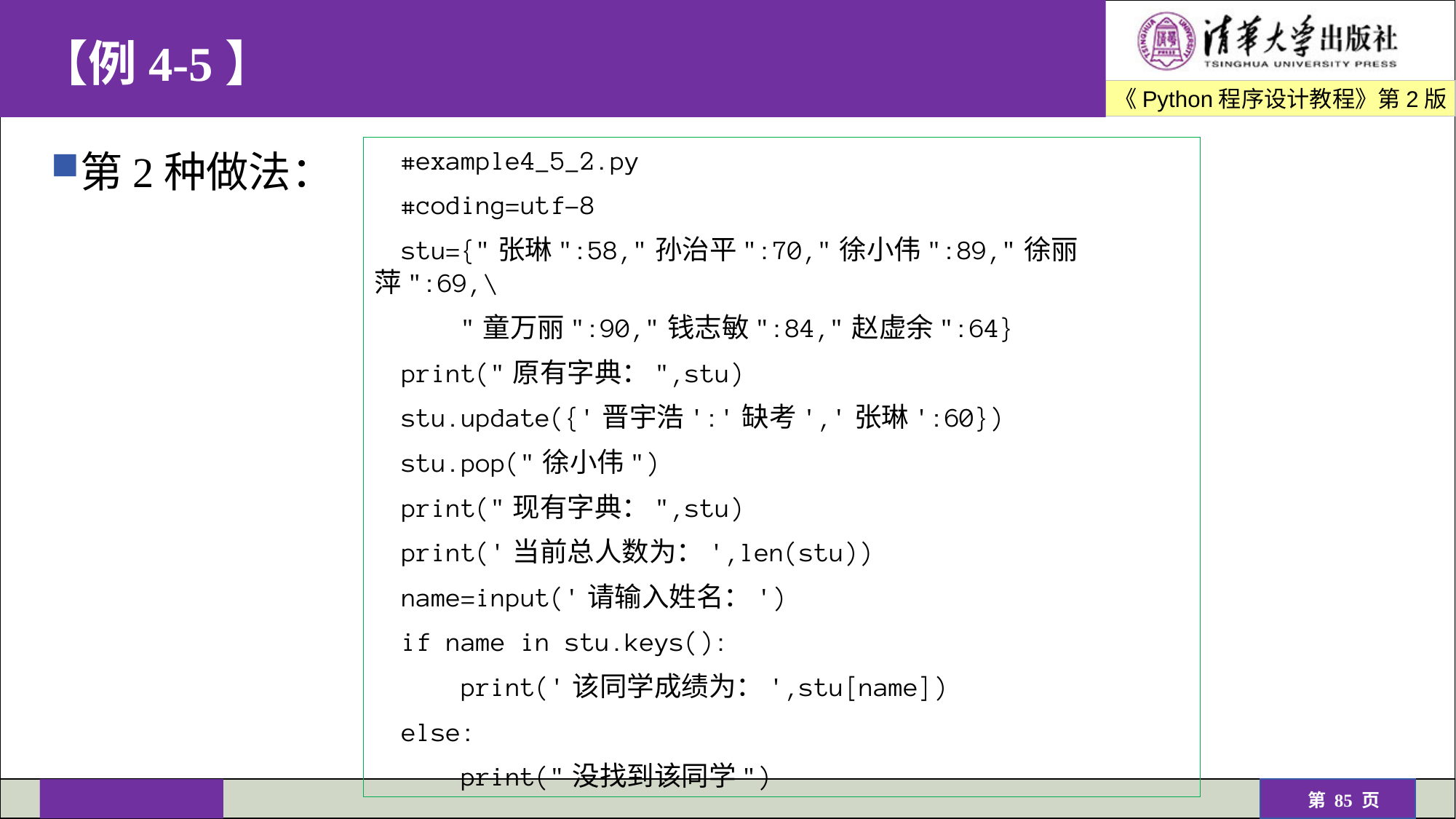

# 【例4-5】
第2种做法：
#example4_5_2.py
#coding=utf-8
stu={"张琳":58,"孙治平":70,"徐小伟":89,"徐丽萍":69,\
    "童万丽":90,"钱志敏":84,"赵虚余":64}
print("原有字典：",stu)
stu.update({'晋宇浩':'缺考','张琳':60})
stu.pop("徐小伟")
print("现有字典：",stu)
print('当前总人数为：',len(stu))
name=input('请输入姓名：')
if name in stu.keys():
    print('该同学成绩为：',stu[name])
else:
    print("没找到该同学")